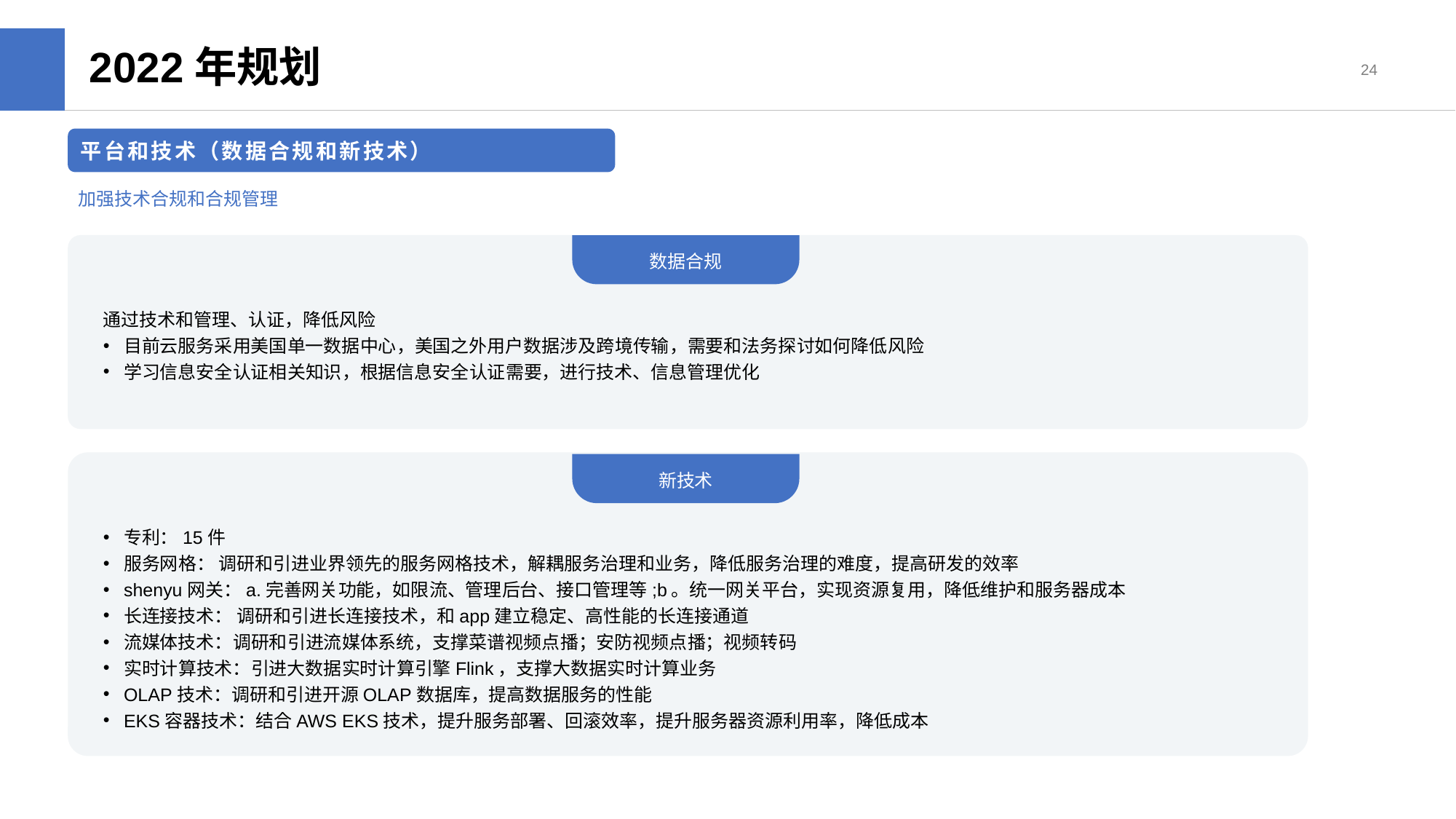

2022年规划
24
平台和技术（数据合规和新技术）
加强技术合规和合规管理

数据合规
通过技术和管理、认证，降低风险
目前云服务采用美国单一数据中心，美国之外用户数据涉及跨境传输，需要和法务探讨如何降低风险
学习信息安全认证相关知识，根据信息安全认证需要，进行技术、信息管理优化

新技术
专利：15件
服务网格： 调研和引进业界领先的服务网格技术，解耦服务治理和业务，降低服务治理的难度，提高研发的效率
shenyu网关：a.完善网关功能，如限流、管理后台、接口管理等;b。统一网关平台，实现资源复用，降低维护和服务器成本
长连接技术： 调研和引进长连接技术，和app建立稳定、高性能的长连接通道
流媒体技术：调研和引进流媒体系统，支撑菜谱视频点播；安防视频点播；视频转码
实时计算技术：引进大数据实时计算引擎Flink，支撑大数据实时计算业务
OLAP技术：调研和引进开源OLAP数据库，提高数据服务的性能
EKS容器技术：结合AWS EKS技术，提升服务部署、回滚效率，提升服务器资源利用率，降低成本